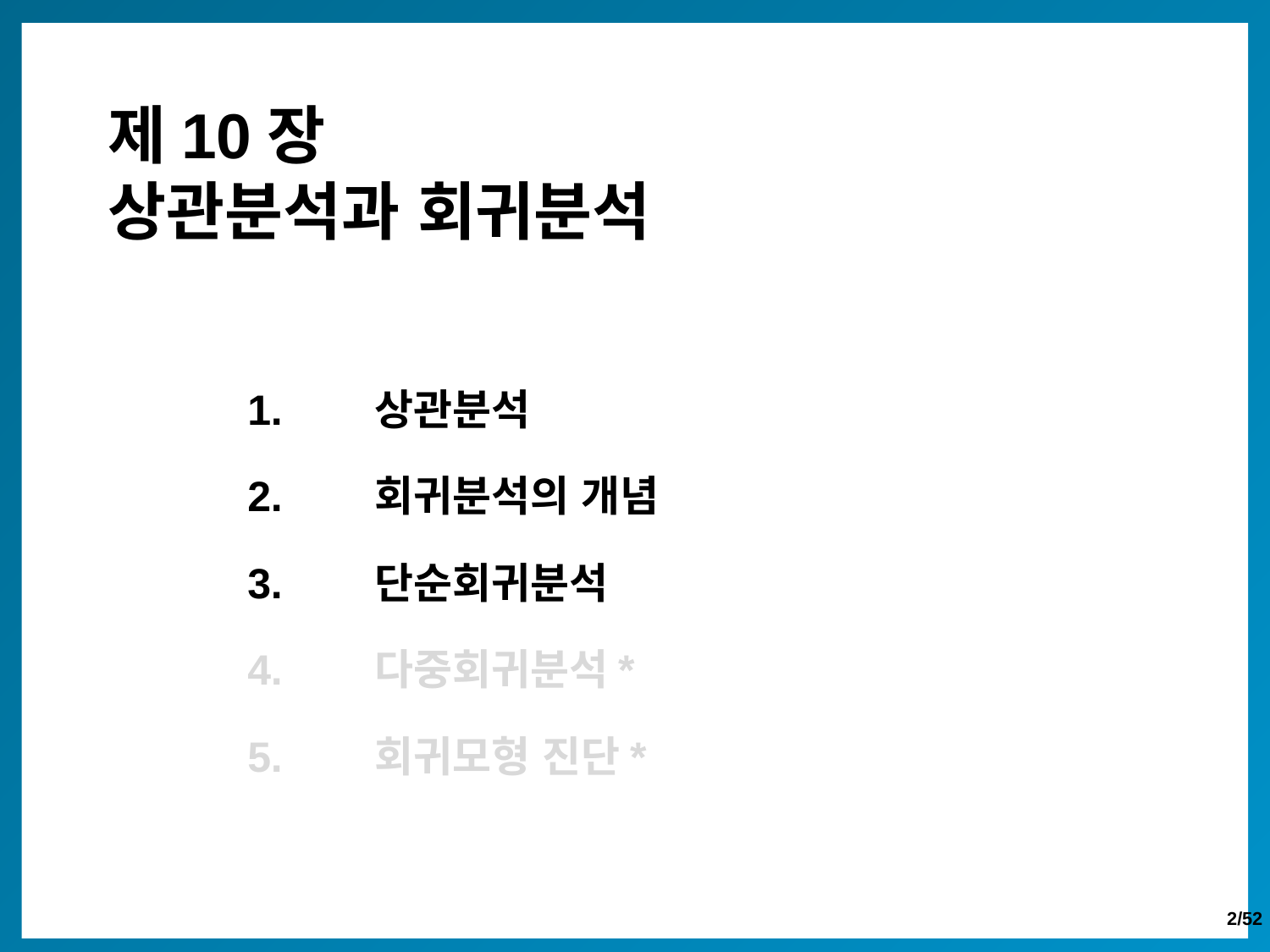

제10장
상관분석과 회귀분석
1.	상관분석
2.	회귀분석의 개념
3.	단순회귀분석
4.	다중회귀분석*
5.	회귀모형 진단*